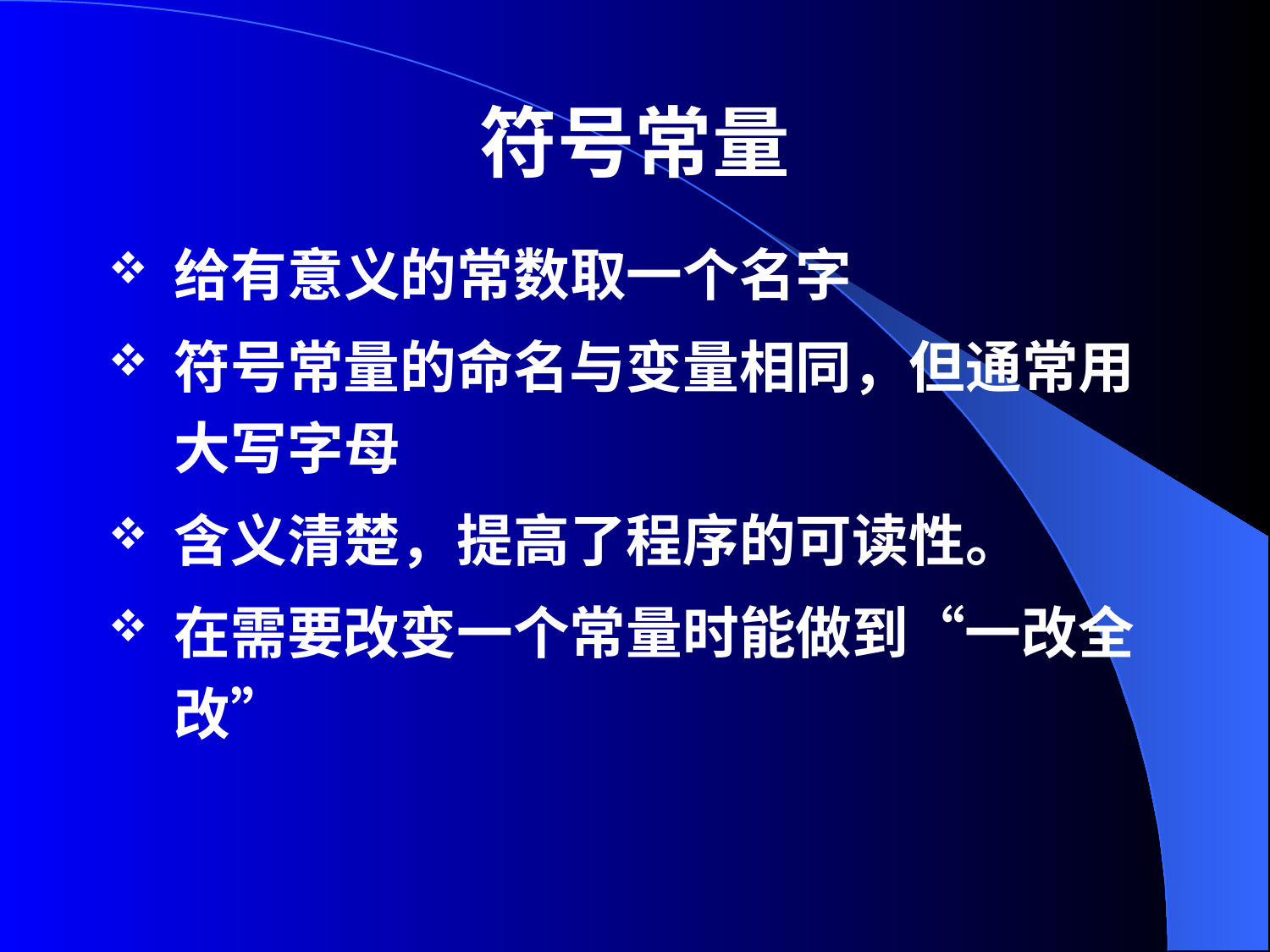

# 符号常量
给有意义的常数取一个名字
符号常量的命名与变量相同，但通常用大写字母
含义清楚，提高了程序的可读性。
在需要改变一个常量时能做到“一改全改”